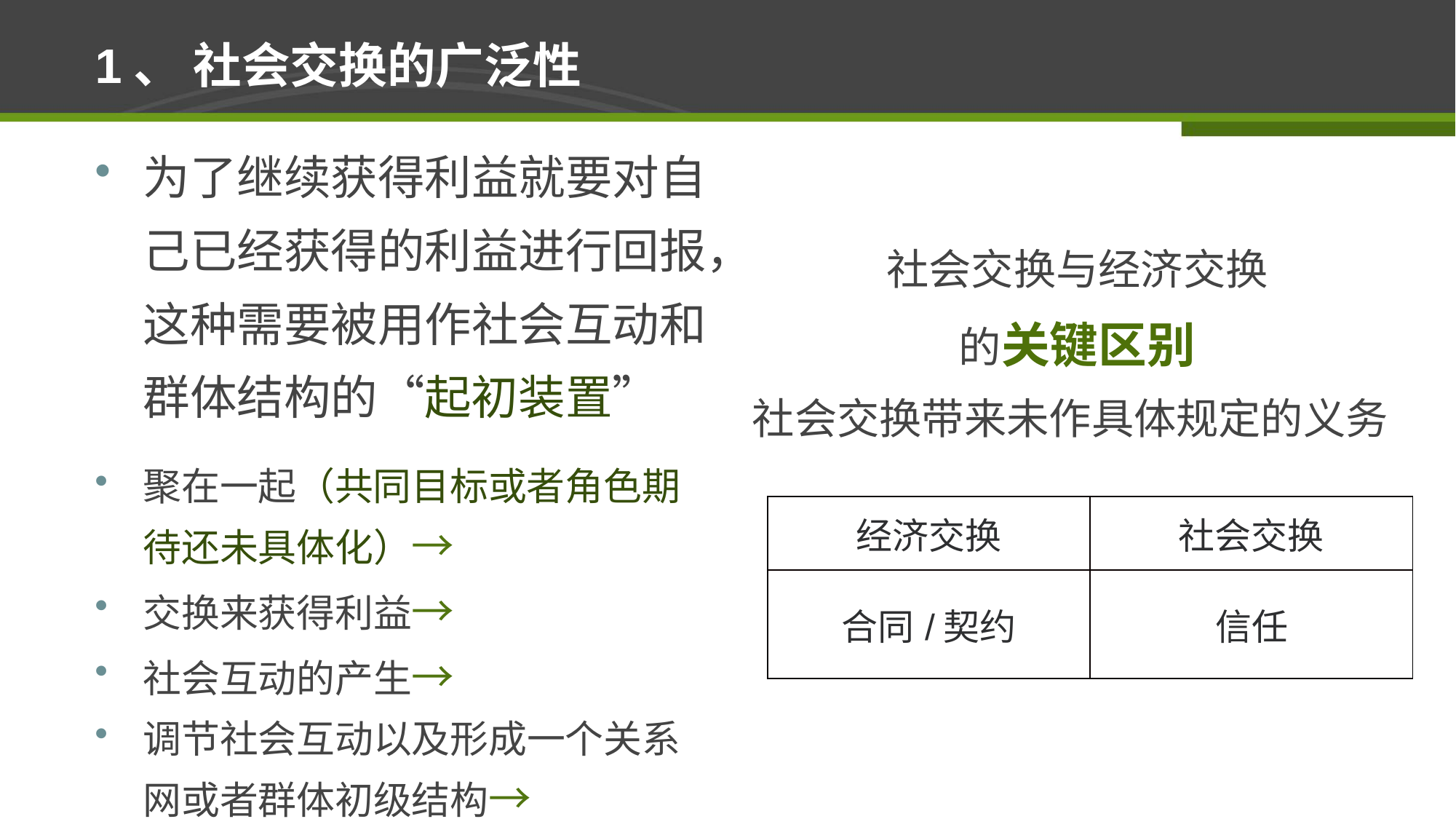

1、 社会交换的广泛性
为了继续获得利益就要对自己已经获得的利益进行回报，这种需要被用作社会互动和群体结构的“起初装置”

聚在一起（共同目标或者角色期待还未具体化）→
交换来获得利益→
社会互动的产生→
调节社会互动以及形成一个关系网或者群体初级结构→
调节和限制交换交易的规范

社会交换与经济交换
的关键区别
社会交换带来未作具体规定的义务
| 经济交换 | 社会交换 |
| --- | --- |
| 合同/契约 | 信任 |